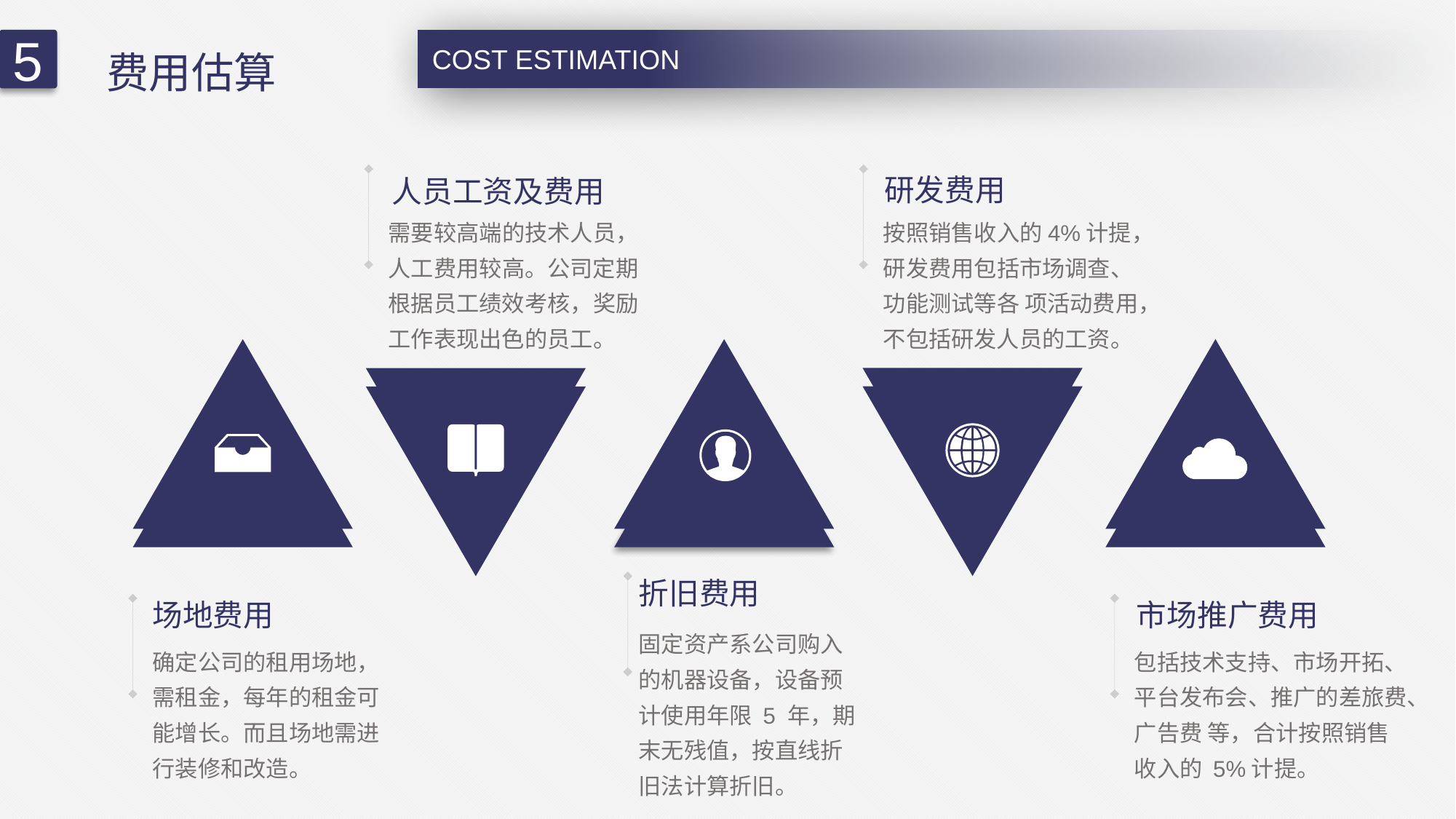

费用估算
5

Cost estimate
COST ESTIMATION
研发费用
人员工资及费用
需要较高端的技术人员，人工费用较高。公司定期根据员工绩效考核，奖励工作表现出色的员工。
按照销售收入的4%计提，研发费用包括市场调查、功能测试等各 项活动费用，不包括研发人员的工资。

折旧费用
市场推广费用
场地费用
固定资产系公司购入的机器设备，设备预计使用年限 5 年，期末无残值，按直线折旧法计算折旧。
确定公司的租用场地，需租金，每年的租金可能增长。而且场地需进行装修和改造。
包括技术支持、市场开拓、平台发布会、推广的差旅费、广告费 等，合计按照销售收入的 5%计提。